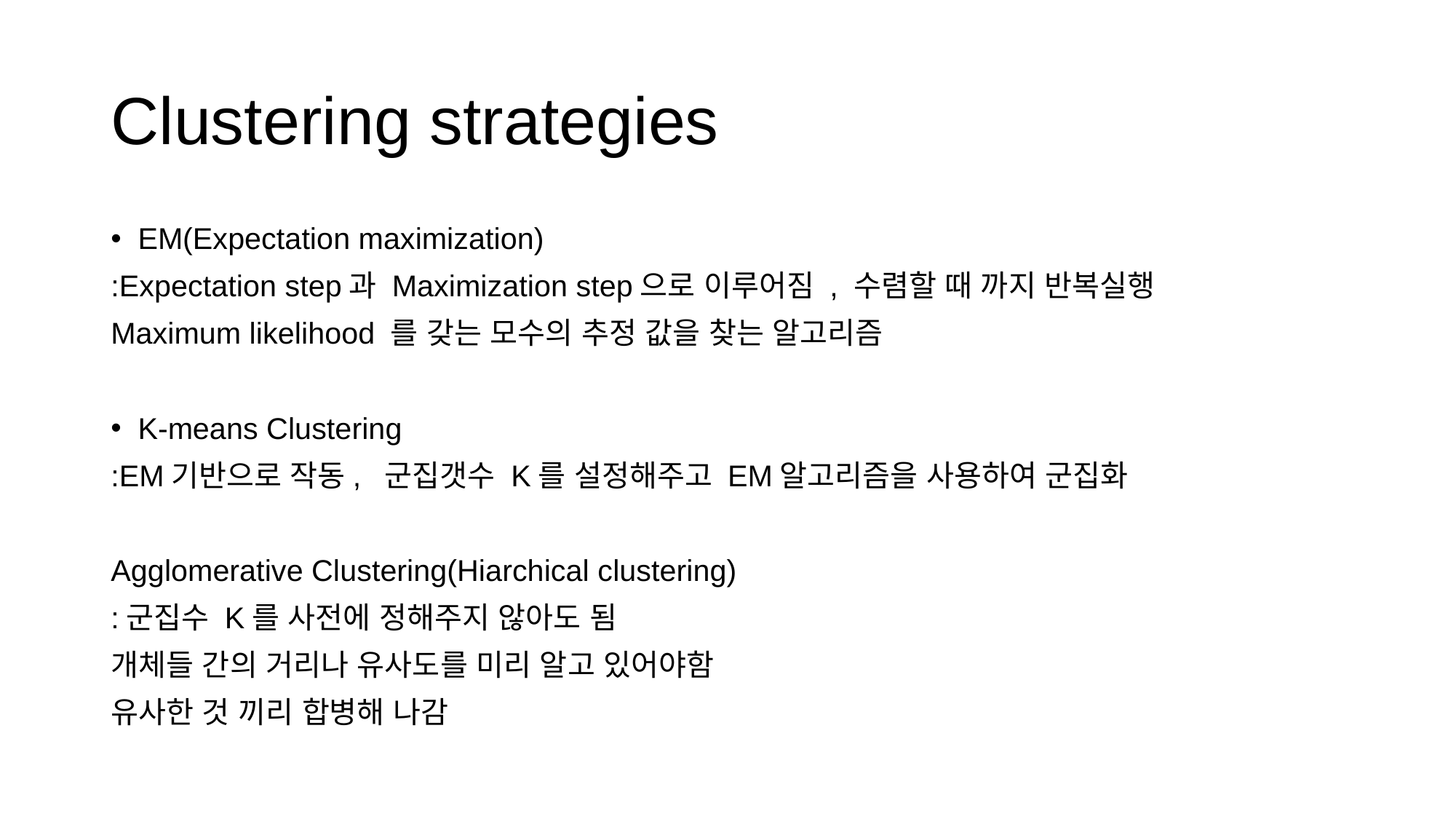

# Clustering strategies
EM(Expectation maximization)
:Expectation step과 Maximization step으로 이루어짐 , 수렴할 때 까지 반복실행
Maximum likelihood 를 갖는 모수의 추정 값을 찾는 알고리즘

K-means Clustering
:EM기반으로 작동,  군집갯수 K를 설정해주고 EM알고리즘을 사용하여 군집화

Agglomerative Clustering(Hiarchical clustering)
:군집수 K를 사전에 정해주지 않아도 됨
개체들 간의 거리나 유사도를 미리 알고 있어야함
유사한 것 끼리 합병해 나감